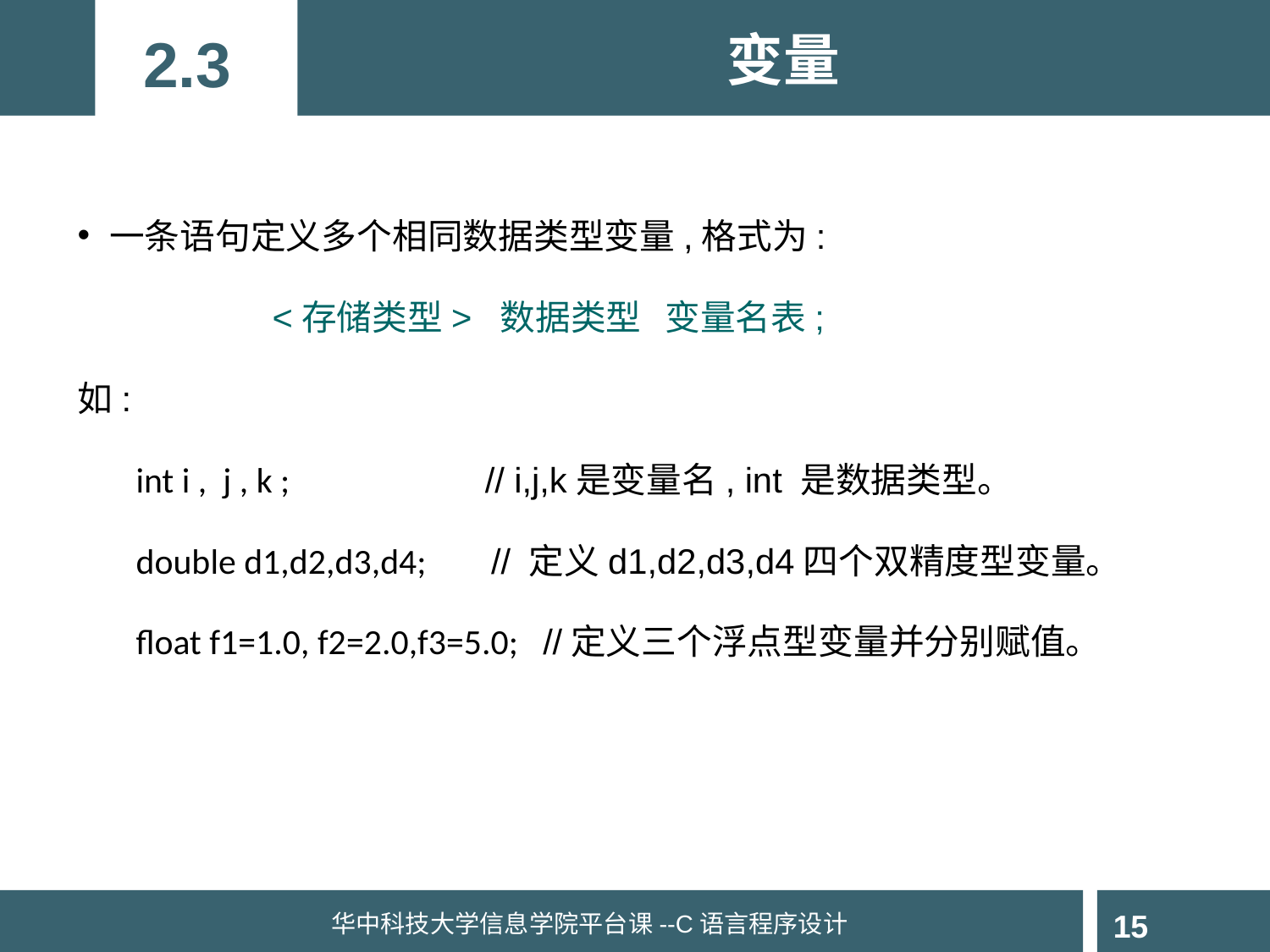

变量
2.3
一条语句定义多个相同数据类型变量,格式为:
                    <存储类型>  数据类型   变量名表;
如:
      int i ,  j , k ;                    // i,j,k是变量名, int 是数据类型。
      double d1,d2,d3,d4;        // 定义d1,d2,d3,d4四个双精度型变量。
      float f1=1.0, f2=2.0,f3=5.0;   //定义三个浮点型变量并分别赋值。